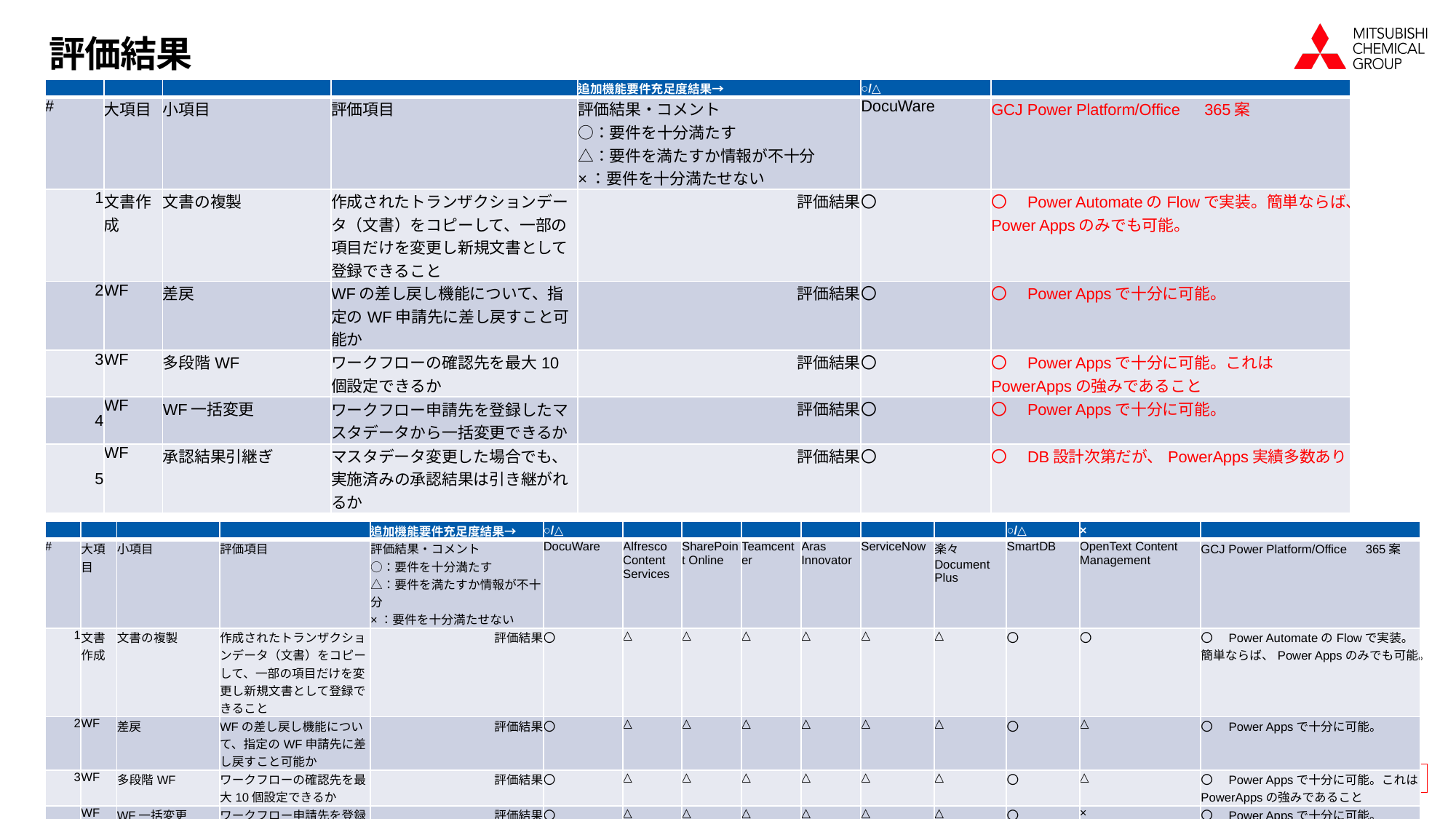

# 評価結果
|  |  |  |  | 追加機能要件充足度結果→ | ○/△ |  |
| --- | --- | --- | --- | --- | --- | --- |
| # | 大項目 | 小項目 | 評価項目 | 評価結果・コメント ○：要件を十分満たす △：要件を満たすか情報が不十分 ×：要件を十分満たせない | DocuWare | GCJ Power Platform/Office　365案 |
| 1 | 文書作成 | 文書の複製 | 作成されたトランザクションデータ（文書）をコピーして、一部の項目だけを変更し新規文書として登録できること | 評価結果 | 〇 | 〇　Power AutomateのFlowで実装。簡単ならば、Power Appsのみでも可能。 |
| 2 | WF | 差戻 | WFの差し戻し機能について、指定のWF申請先に差し戻すこと可能か | 評価結果 | 〇 | 〇　Power Appsで十分に可能。 |
| 3 | WF | 多段階WF | ワークフローの確認先を最大10個設定できるか | 評価結果 | 〇 | 〇　Power Appsで十分に可能。これはPowerAppsの強みであること |
| 4 | WF | WF一括変更 | ワークフロー申請先を登録したマスタデータから一括変更できるか | 評価結果 | 〇 | 〇　Power Appsで十分に可能。 |
| 5 | WF | 承認結果引継ぎ | マスタデータ変更した場合でも、実施済みの承認結果は引き継がれるか | 評価結果 | 〇 | 〇　DB設計次第だが、PowerApps実績多数あり |
|  |  |  |  | 追加機能要件充足度結果→ | ○/△ |  |  |  |  |  |  | ○/△ | × |  |
| --- | --- | --- | --- | --- | --- | --- | --- | --- | --- | --- | --- | --- | --- | --- |
| # | 大項目 | 小項目 | 評価項目 | 評価結果・コメント ○：要件を十分満たす △：要件を満たすか情報が不十分 ×：要件を十分満たせない | DocuWare | Alfresco Content Services | SharePoint Online | Teamcenter | Aras Innovator | ServiceNow | 楽々Document Plus | SmartDB | OpenText Content Management | GCJ Power Platform/Office　365案 |
| 1 | 文書作成 | 文書の複製 | 作成されたトランザクションデータ（文書）をコピーして、一部の項目だけを変更し新規文書として登録できること | 評価結果 | 〇 | △ | △ | △ | △ | △ | △ | 〇 | 〇 | 〇　Power AutomateのFlowで実装。簡単ならば、Power Appsのみでも可能。 |
| 2 | WF | 差戻 | WFの差し戻し機能について、指定のWF申請先に差し戻すこと可能か | 評価結果 | 〇 | △ | △ | △ | △ | △ | △ | 〇 | △ | 〇　Power Appsで十分に可能。 |
| 3 | WF | 多段階WF | ワークフローの確認先を最大10個設定できるか | 評価結果 | 〇 | △ | △ | △ | △ | △ | △ | 〇 | △ | 〇　Power Appsで十分に可能。これはPowerAppsの強みであること |
| 4 | WF | WF一括変更 | ワークフロー申請先を登録したマスタデータから一括変更できるか | 評価結果 | 〇 | △ | △ | △ | △ | △ | △ | 〇 | × | 〇　Power Appsで十分に可能。 |
| 5 | WF | 承認結果引継ぎ | マスタデータ変更した場合でも、実施済みの承認結果は引き継がれるか | 評価結果 | 〇 | △ | △ | △ | △ | △ | △ | 〇 | 〇 | 〇　DB設計次第だが、PowerApps実績多数あり |